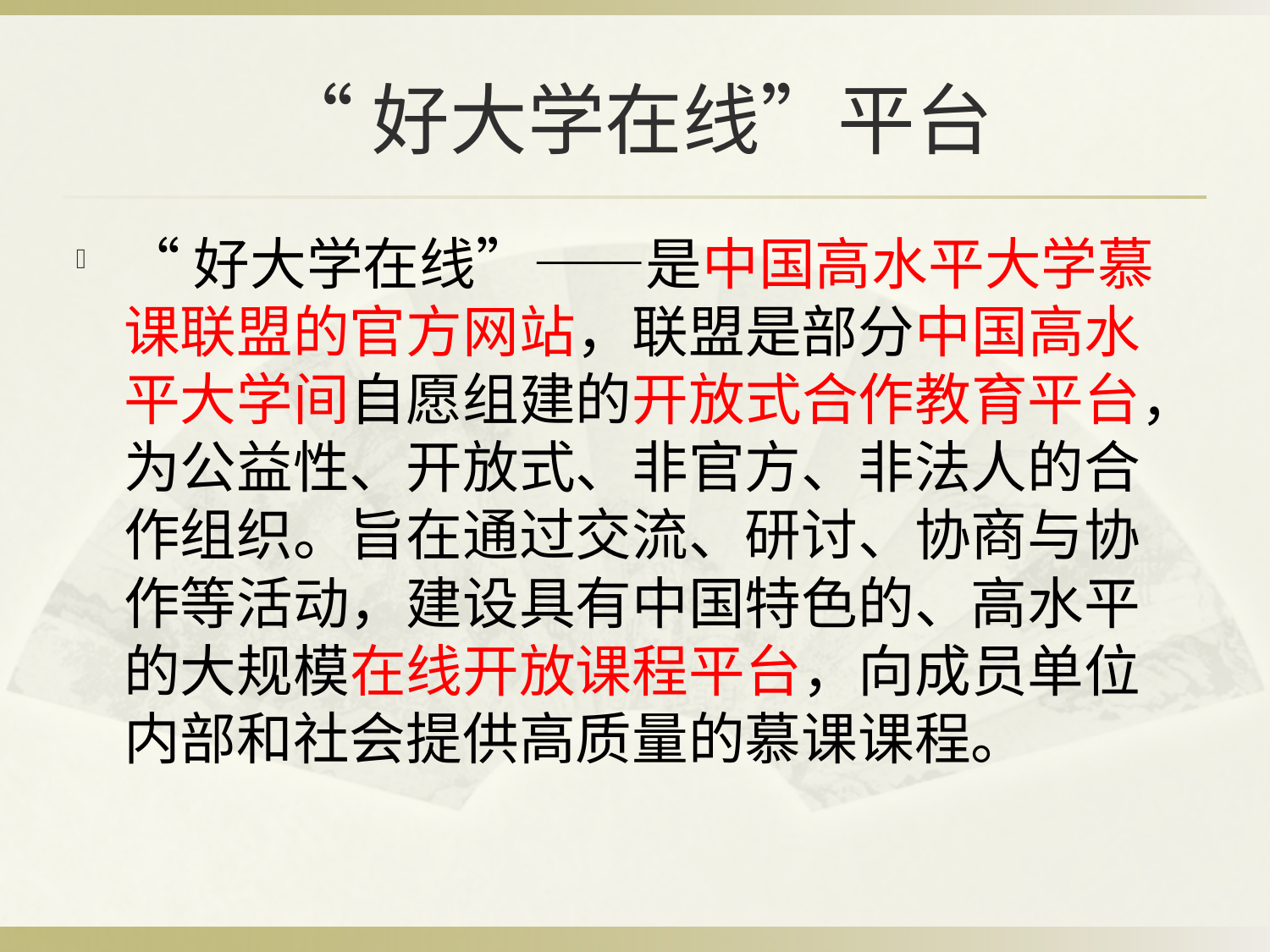

# “好大学在线”平台
“好大学在线”——是中国高水平大学慕课联盟的官方网站，联盟是部分中国高水平大学间自愿组建的开放式合作教育平台，为公益性、开放式、非官方、非法人的合作组织。旨在通过交流、研讨、协商与协作等活动，建设具有中国特色的、高水平的大规模在线开放课程平台，向成员单位内部和社会提供高质量的慕课课程。